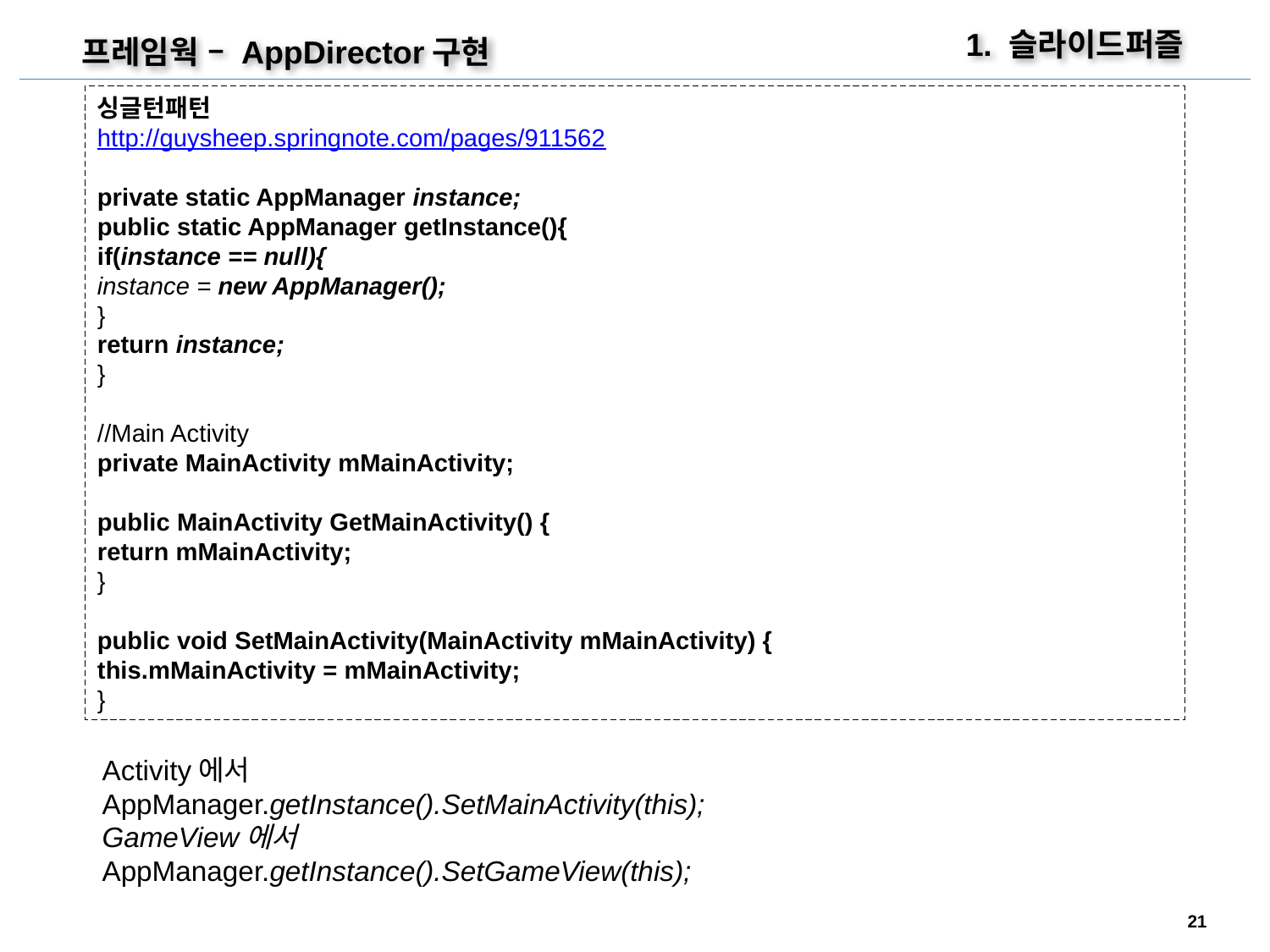

1. 슬라이드퍼즐
프레임웍 – AppDirector구현
싱글턴패턴
http://guysheep.springnote.com/pages/911562

private static AppManager instance;
public static AppManager getInstance(){
if(instance == null){
instance = new AppManager();
}
return instance;
}

//Main Activity
private MainActivity mMainActivity;

public MainActivity GetMainActivity() {
return mMainActivity;
}

public void SetMainActivity(MainActivity mMainActivity) {
this.mMainActivity = mMainActivity;
}
Activity에서
AppManager.getInstance().SetMainActivity(this);
GameView에서
AppManager.getInstance().SetGameView(this);